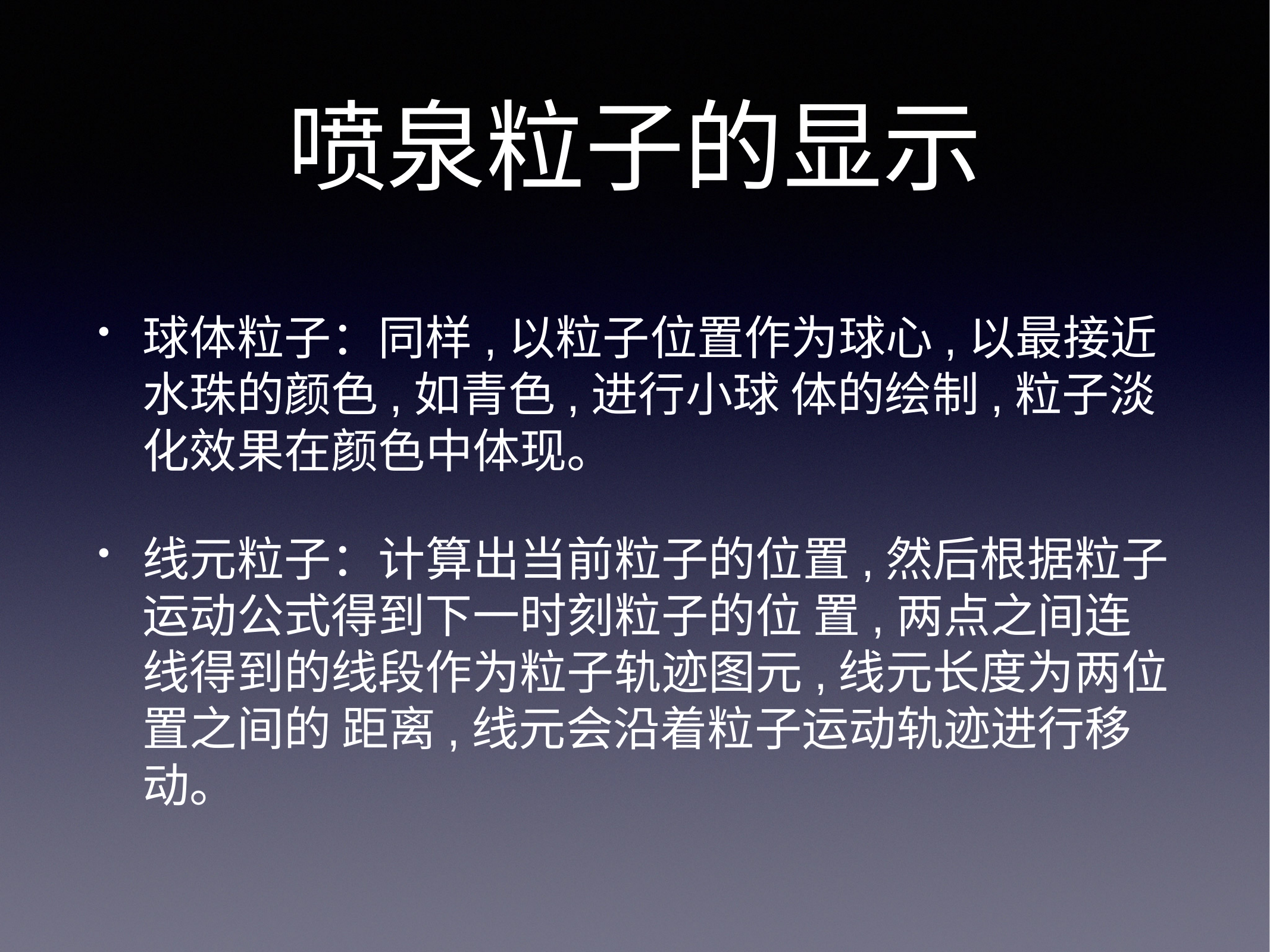

# 喷泉粒子的显示
球体粒子：同样,以粒子位置作为球心,以最接近水珠的颜色,如青色,进行小球 体的绘制,粒子淡化效果在颜色中体现。
线元粒子：计算出当前粒子的位置,然后根据粒子运动公式得到下一时刻粒子的位 置,两点之间连线得到的线段作为粒子轨迹图元,线元长度为两位置之间的 距离,线元会沿着粒子运动轨迹进行移动。